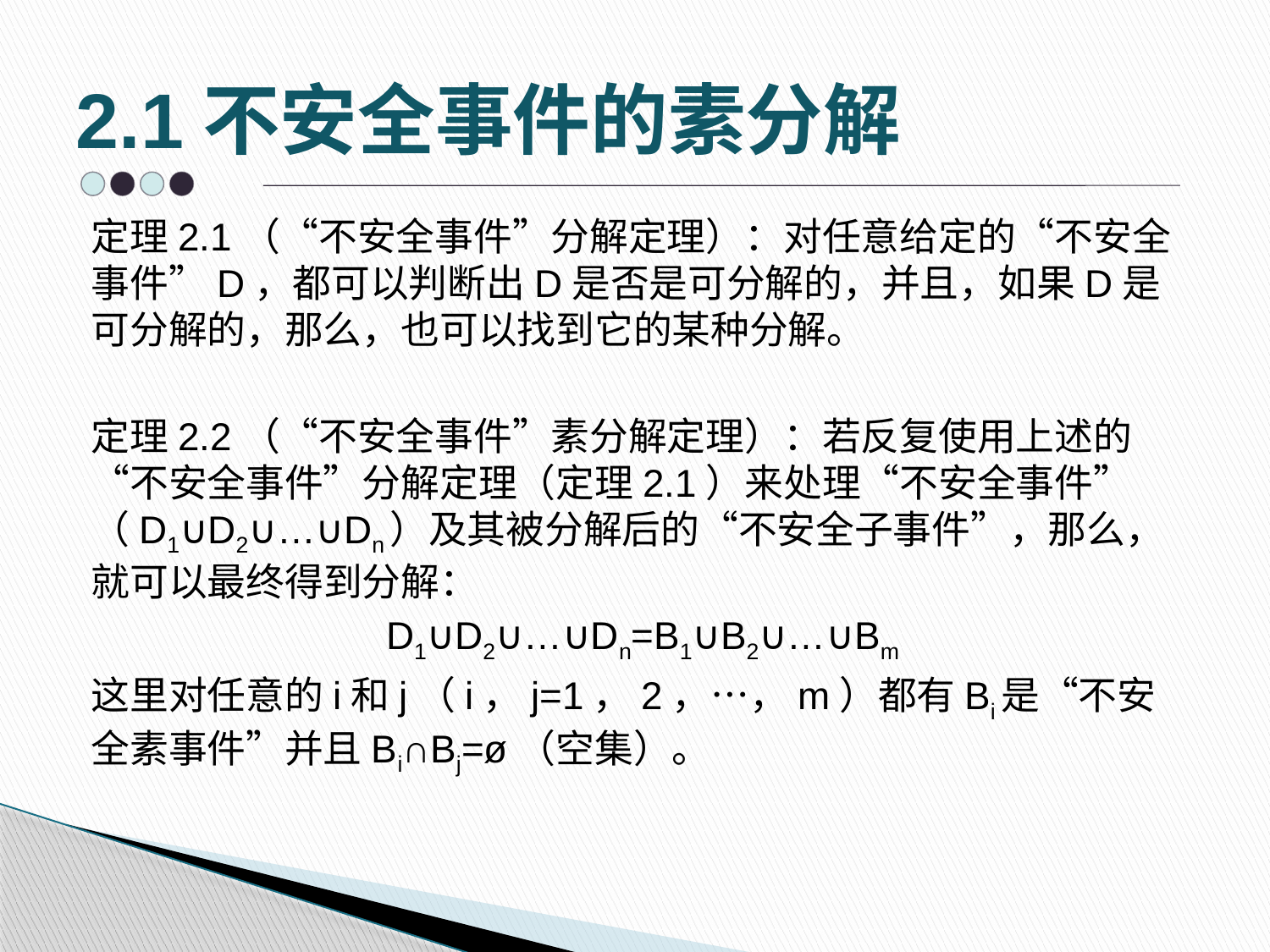

# 2.1不安全事件的素分解

定理2.1（“不安全事件”分解定理）：对任意给定的“不安全事件”D，都可以判断出D是否是可分解的，并且，如果D是可分解的，那么，也可以找到它的某种分解。

定理2.2（“不安全事件”素分解定理）：若反复使用上述的“不安全事件”分解定理（定理2.1）来处理“不安全事件”（D1∪D2∪…∪Dn）及其被分解后的“不安全子事件”，那么，就可以最终得到分解：
D1∪D2∪…∪Dn=B1∪B2∪…∪Bm
这里对任意的i和j（i，j=1，2，…，m）都有Bi是“不安全素事件”并且Bi∩Bj=ø（空集）。